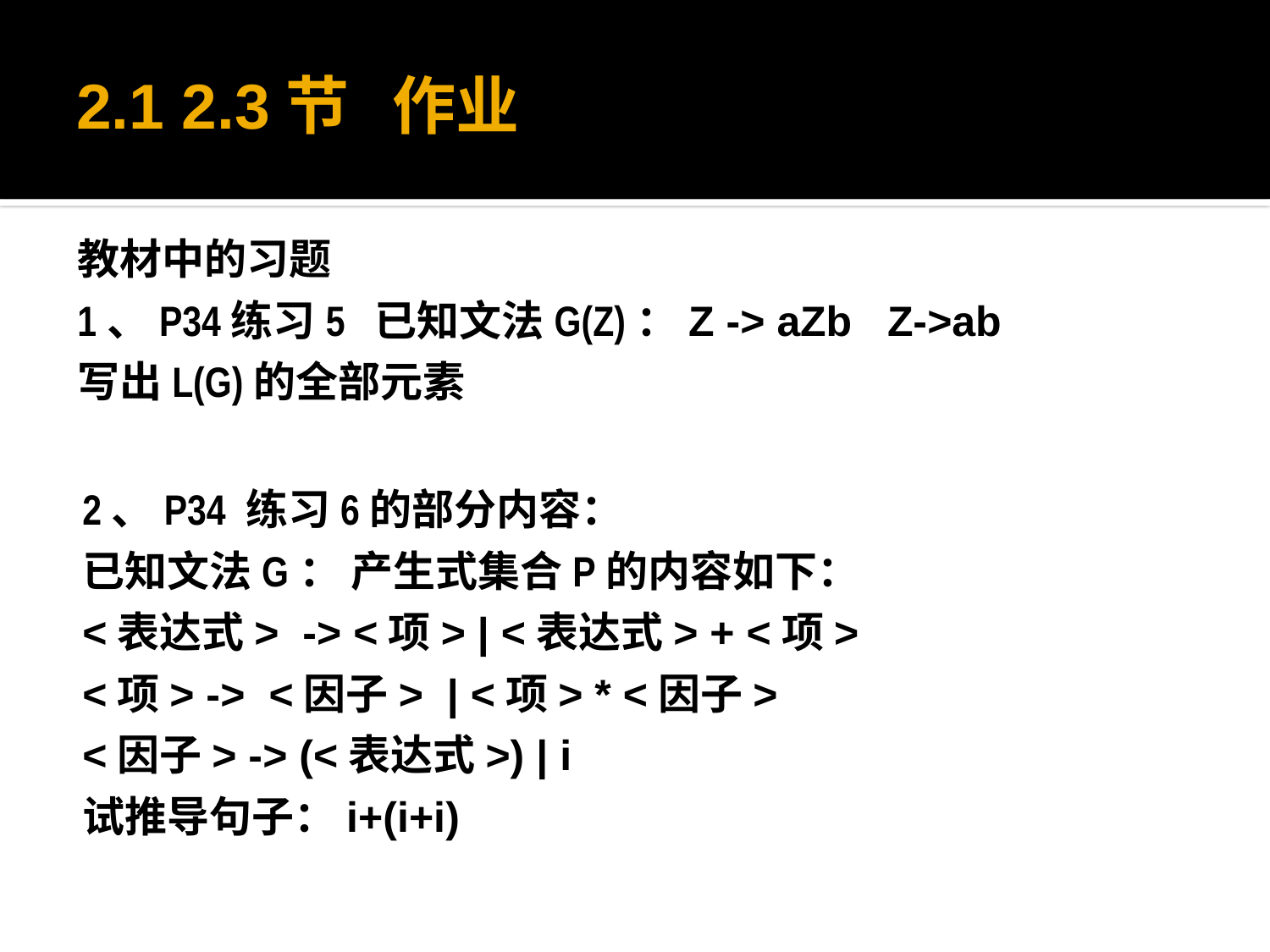

# 2.1 2.3节   作业
教材中的习题
1、P34练习5  已知文法G(Z)：Z -> aZb   Z->ab
写出L(G)的全部元素

2、P34 练习6的部分内容：
已知文法G： 产生式集合P的内容如下：
<表达式>  -> <项> | <表达式> + <项>
<项> ->  <因子>  | <项> * <因子>
<因子> -> (<表达式>) | i
试推导句子：i+(i+i)